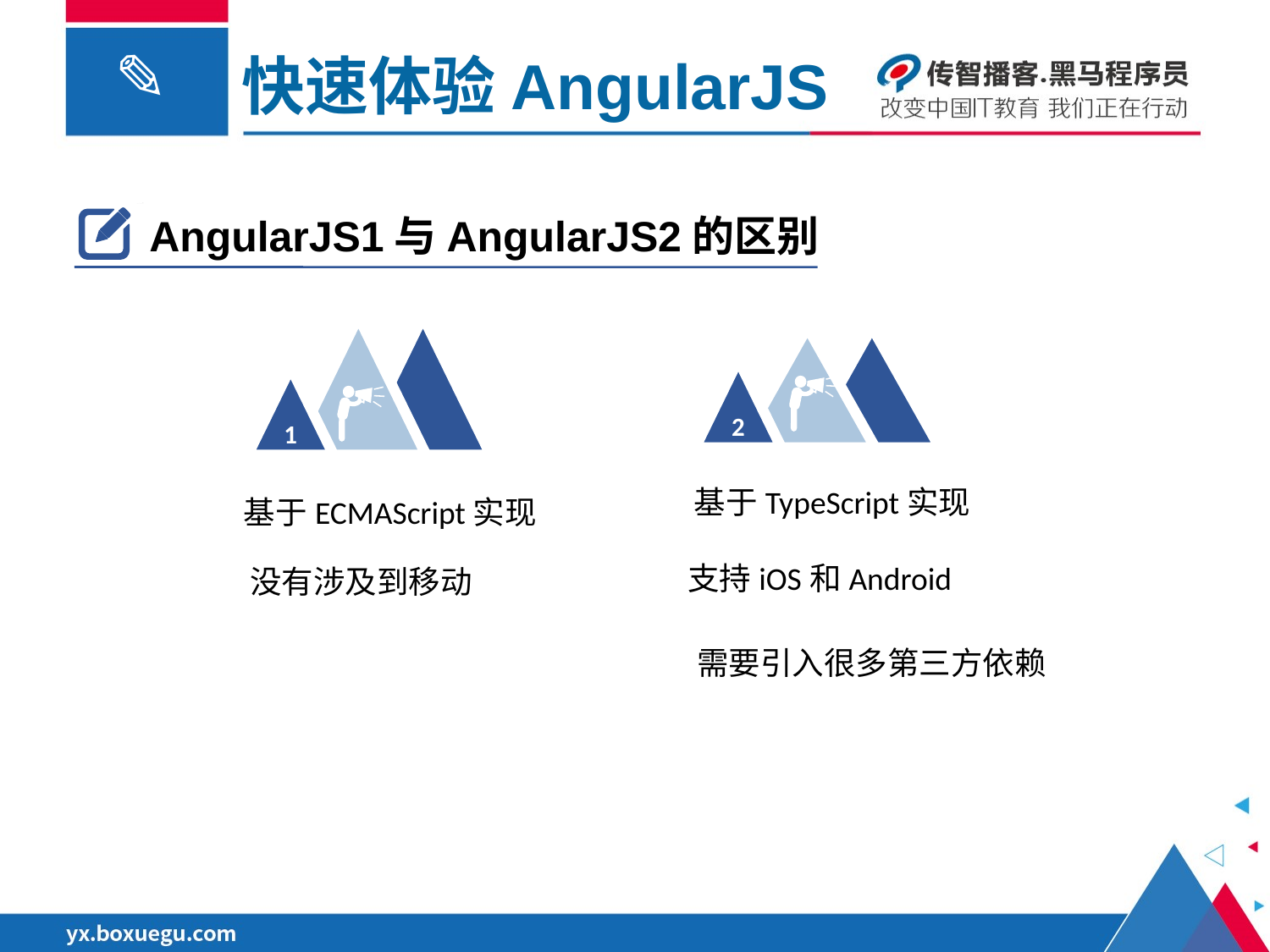

快速体验AngularJS
AngularJS1与AngularJS2的区别

1

2

基于TypeScript实现
基于ECMAScript实现
支持iOS和Android﻿
没有涉及到移动
需要引入很多第三方依赖